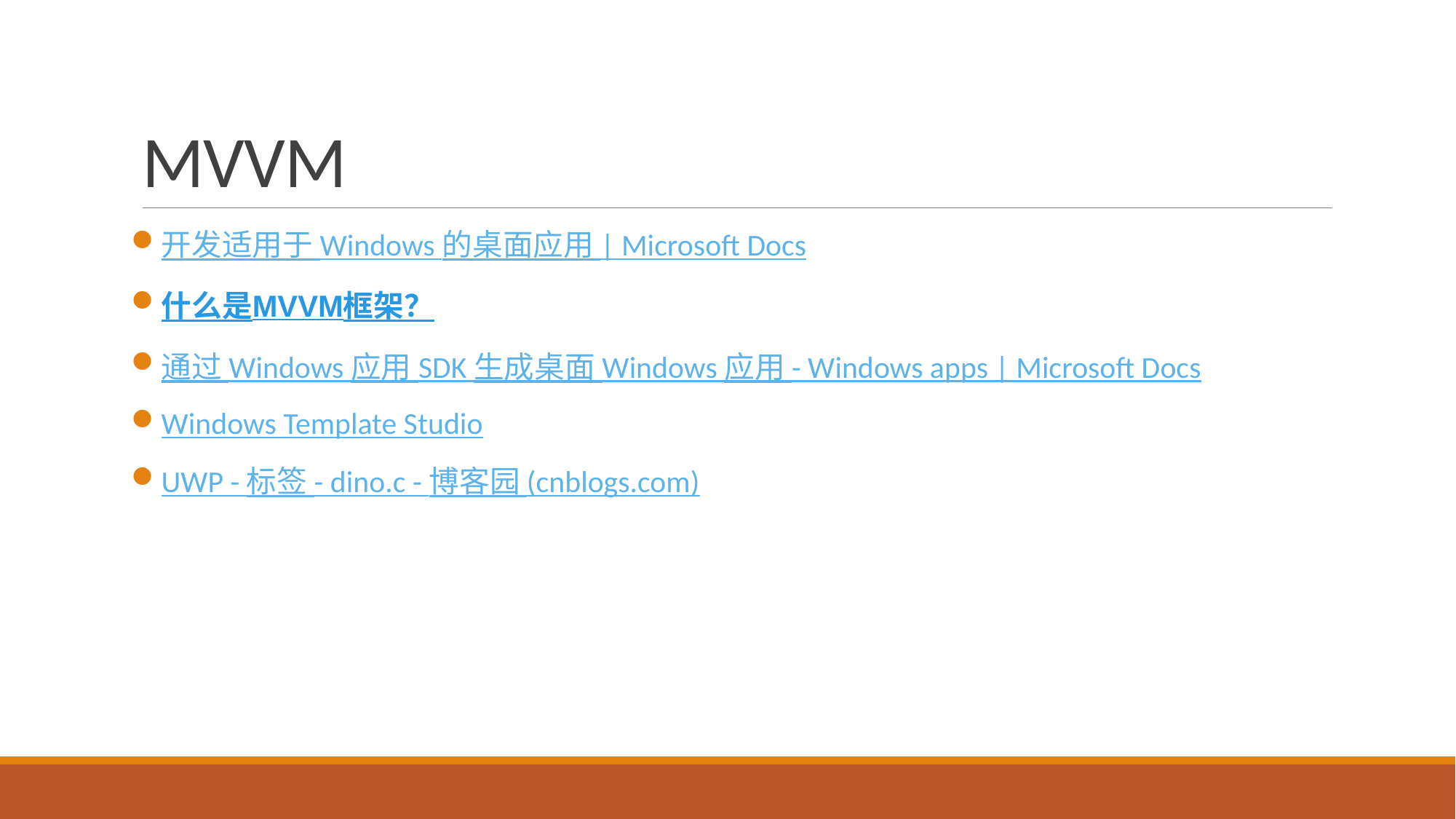

# MVVM
开发适用于 Windows 的桌面应用 | Microsoft Docs
什么是MVVM框架？
通过 Windows 应用 SDK 生成桌面 Windows 应用 - Windows apps | Microsoft Docs
Windows Template Studio
UWP - 标签 - dino.c - 博客园 (cnblogs.com)